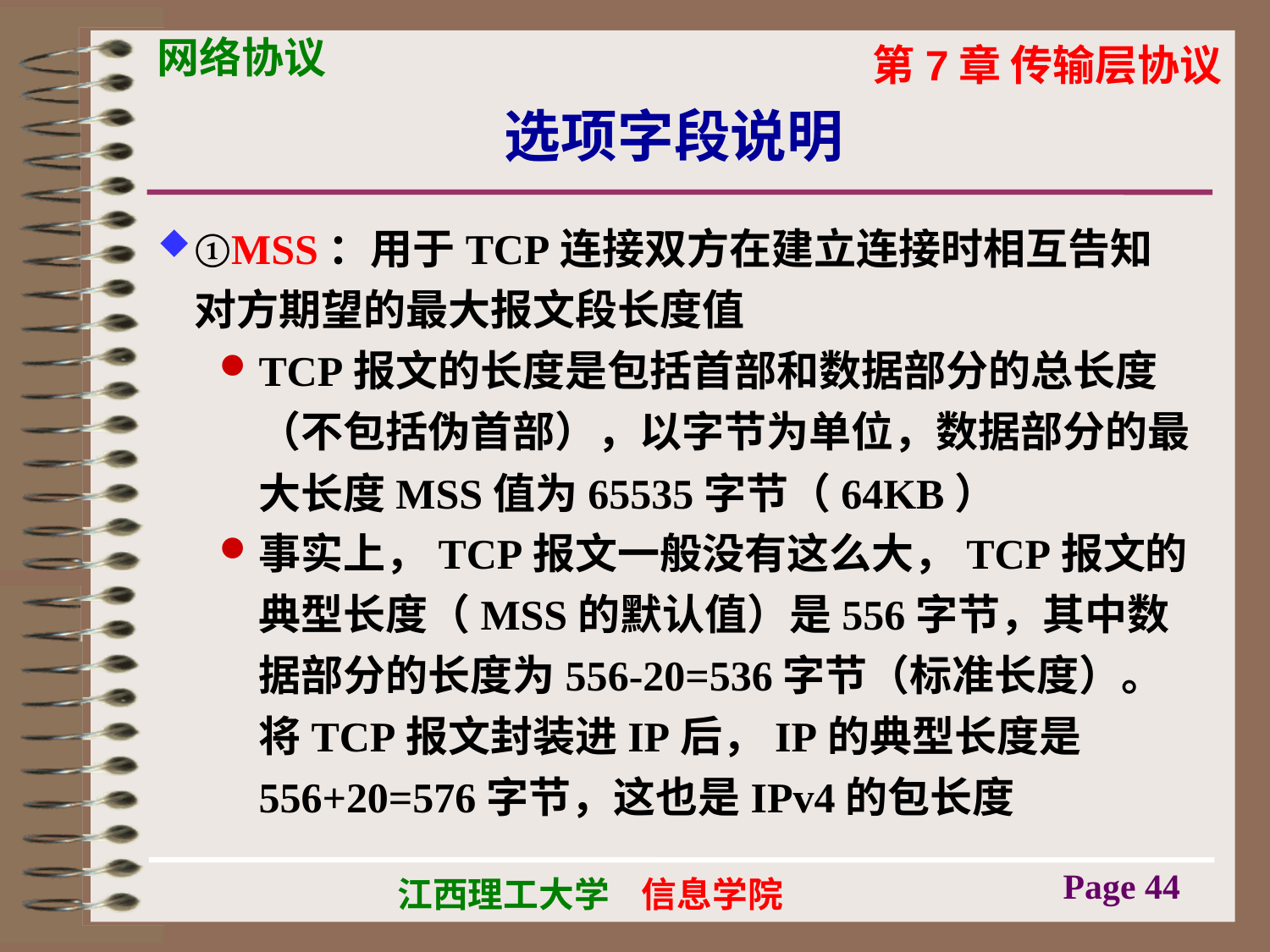

# 选项字段说明
①MSS：用于TCP连接双方在建立连接时相互告知对方期望的最大报文段长度值
TCP报文的长度是包括首部和数据部分的总长度（不包括伪首部），以字节为单位，数据部分的最大长度MSS值为65535字节（64KB）
事实上，TCP报文一般没有这么大，TCP报文的典型长度（MSS的默认值）是556字节，其中数据部分的长度为556-20=536字节（标准长度）。将TCP报文封装进IP后，IP的典型长度是556+20=576字节，这也是IPv4的包长度
Page 44